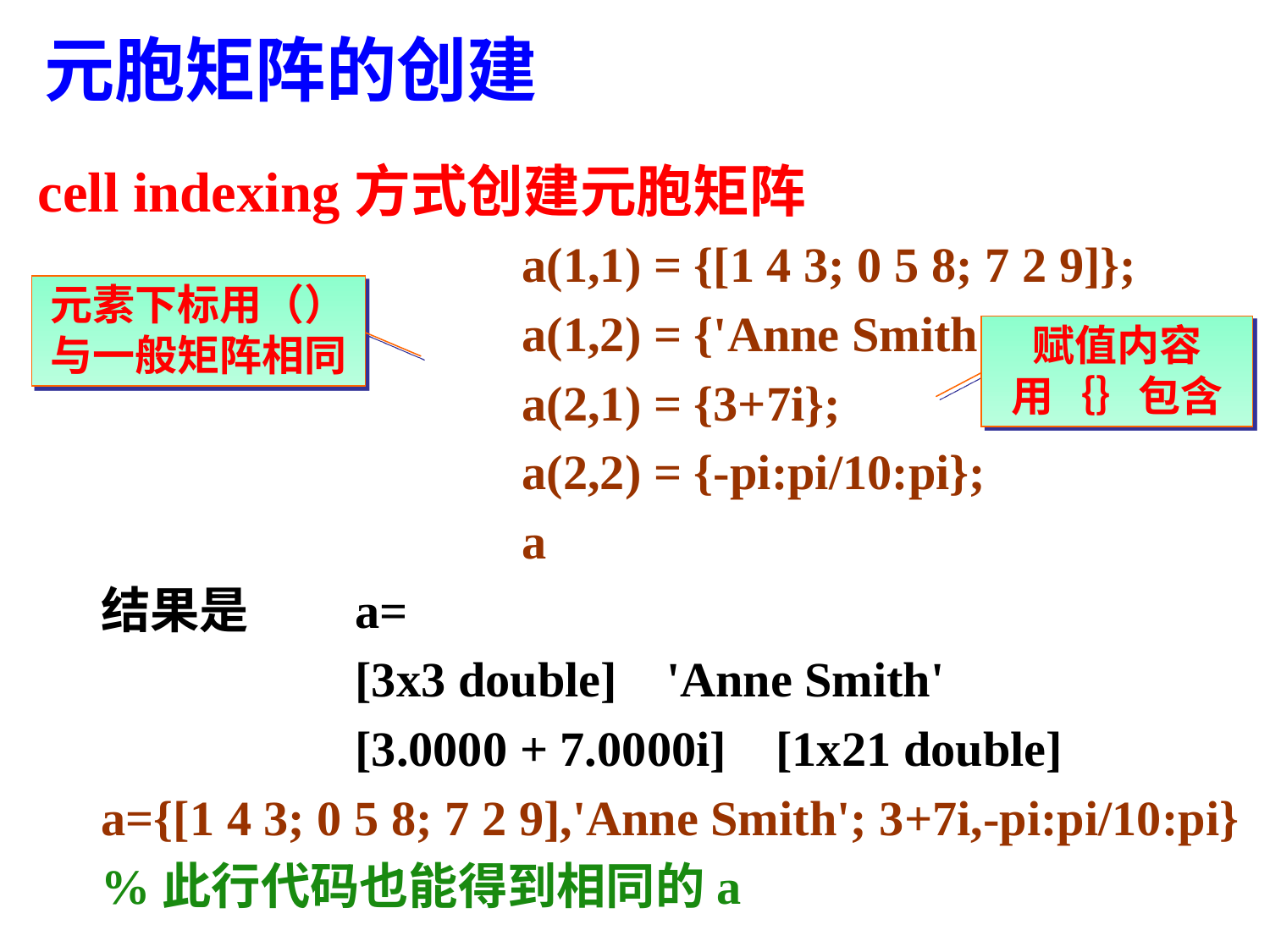

元胞矩阵的创建
cell indexing方式创建元胞矩阵
				a(1,1) = {[1 4 3; 0 5 8; 7 2 9]};
				a(1,2) = {'Anne Smith'};
				a(2,1) = {3+7i};
				a(2,2) = {-pi:pi/10:pi};
				a
结果是	a=
 		[3x3 double]    'Anne Smith'
    		[3.0000 + 7.0000i]    [1x21 double]
a={[1 4 3; 0 5 8; 7 2 9],'Anne Smith'; 3+7i,-pi:pi/10:pi}
%此行代码也能得到相同的a

元素下标用（）
与一般矩阵相同
赋值内容
用｛｝包含
16